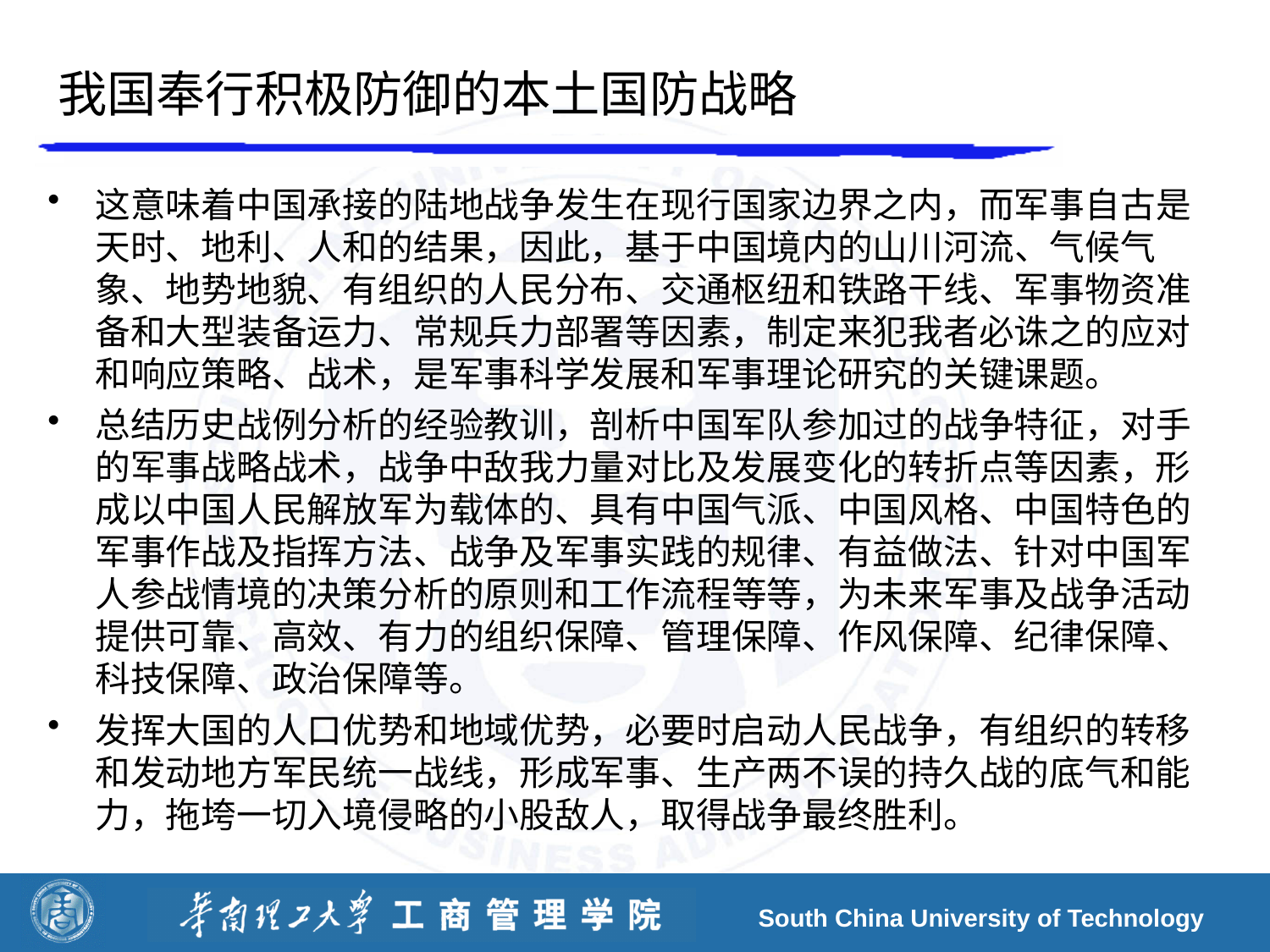

# 我国奉行积极防御的本土国防战略
这意味着中国承接的陆地战争发生在现行国家边界之内，而军事自古是天时、地利、人和的结果，因此，基于中国境内的山川河流、气候气象、地势地貌、有组织的人民分布、交通枢纽和铁路干线、军事物资准备和大型装备运力、常规兵力部署等因素，制定来犯我者必诛之的应对和响应策略、战术，是军事科学发展和军事理论研究的关键课题。
总结历史战例分析的经验教训，剖析中国军队参加过的战争特征，对手的军事战略战术，战争中敌我力量对比及发展变化的转折点等因素，形成以中国人民解放军为载体的、具有中国气派、中国风格、中国特色的军事作战及指挥方法、战争及军事实践的规律、有益做法、针对中国军人参战情境的决策分析的原则和工作流程等等，为未来军事及战争活动提供可靠、高效、有力的组织保障、管理保障、作风保障、纪律保障、科技保障、政治保障等。
发挥大国的人口优势和地域优势，必要时启动人民战争，有组织的转移和发动地方军民统一战线，形成军事、生产两不误的持久战的底气和能力，拖垮一切入境侵略的小股敌人，取得战争最终胜利。

South China University of Technology